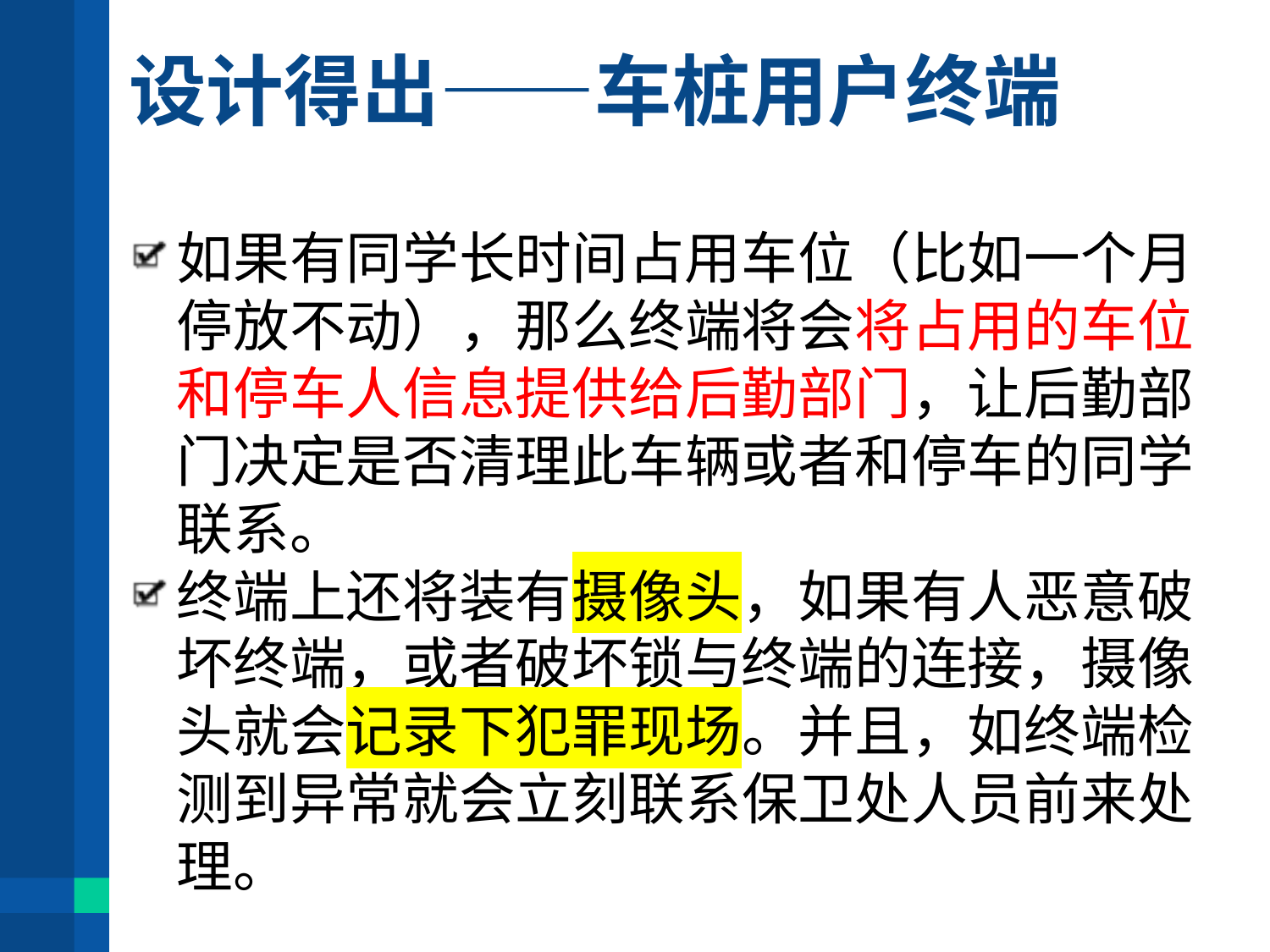

# 设计得出——车桩用户终端
如果有同学长时间占用车位（比如一个月停放不动），那么终端将会将占用的车位和停车人信息提供给后勤部门，让后勤部门决定是否清理此车辆或者和停车的同学联系。
终端上还将装有摄像头，如果有人恶意破坏终端，或者破坏锁与终端的连接，摄像头就会记录下犯罪现场。并且，如终端检测到异常就会立刻联系保卫处人员前来处理。